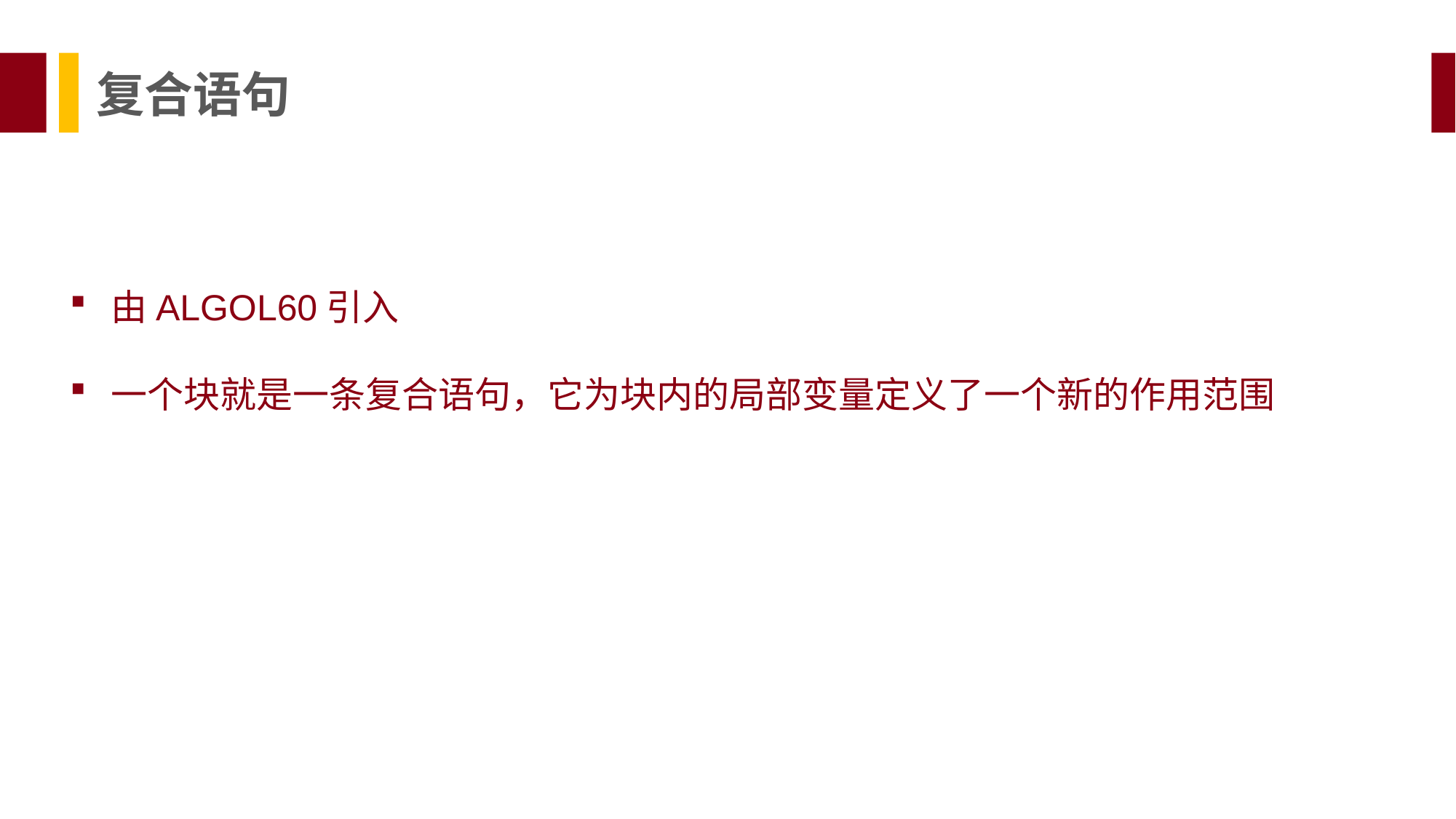

复合语句
由ALGOL60引入
一个块就是一条复合语句，它为块内的局部变量定义了一个新的作用范围